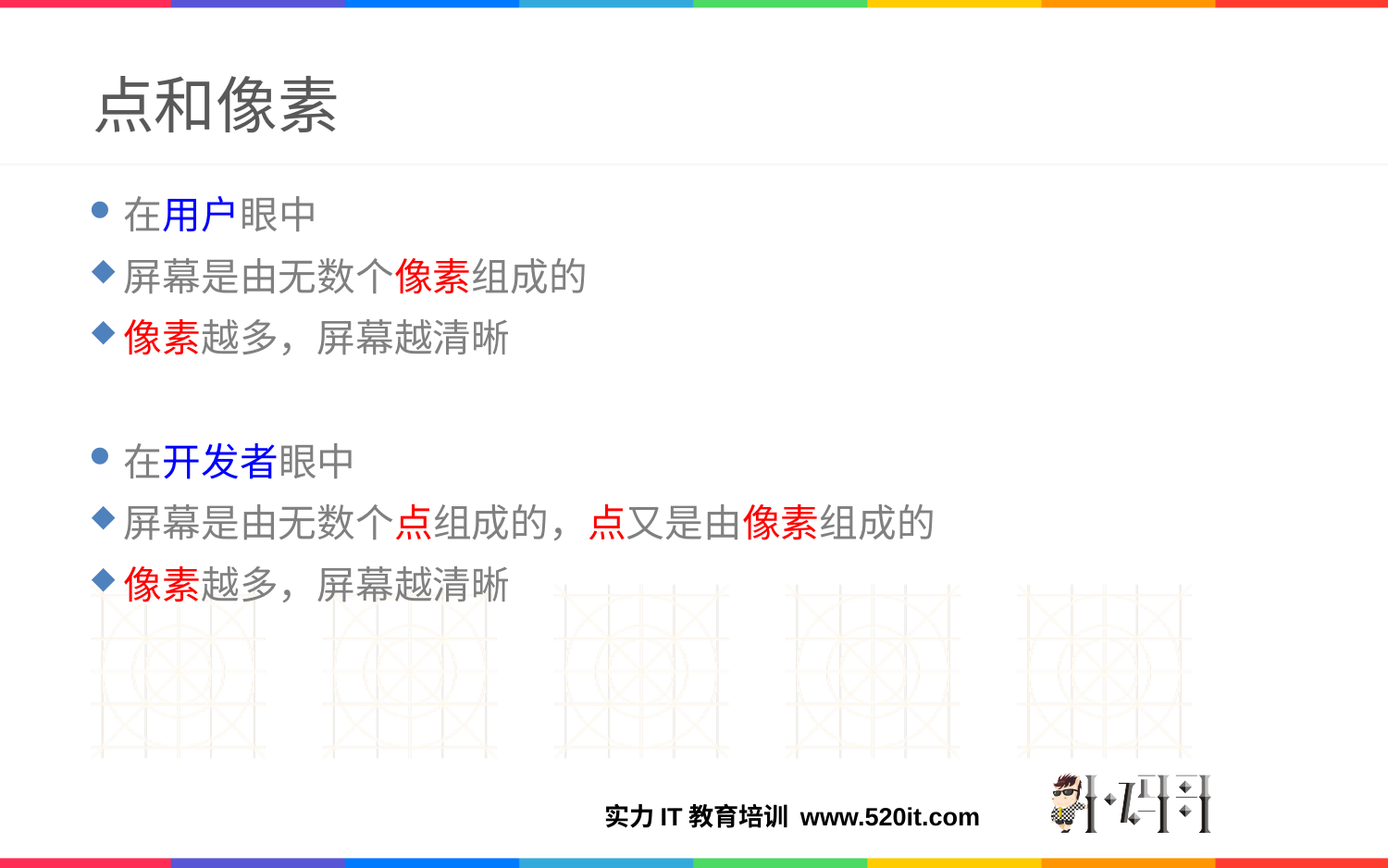

# 点和像素
在用户眼中
屏幕是由无数个像素组成的
像素越多，屏幕越清晰

在开发者眼中
屏幕是由无数个点组成的，点又是由像素组成的
像素越多，屏幕越清晰